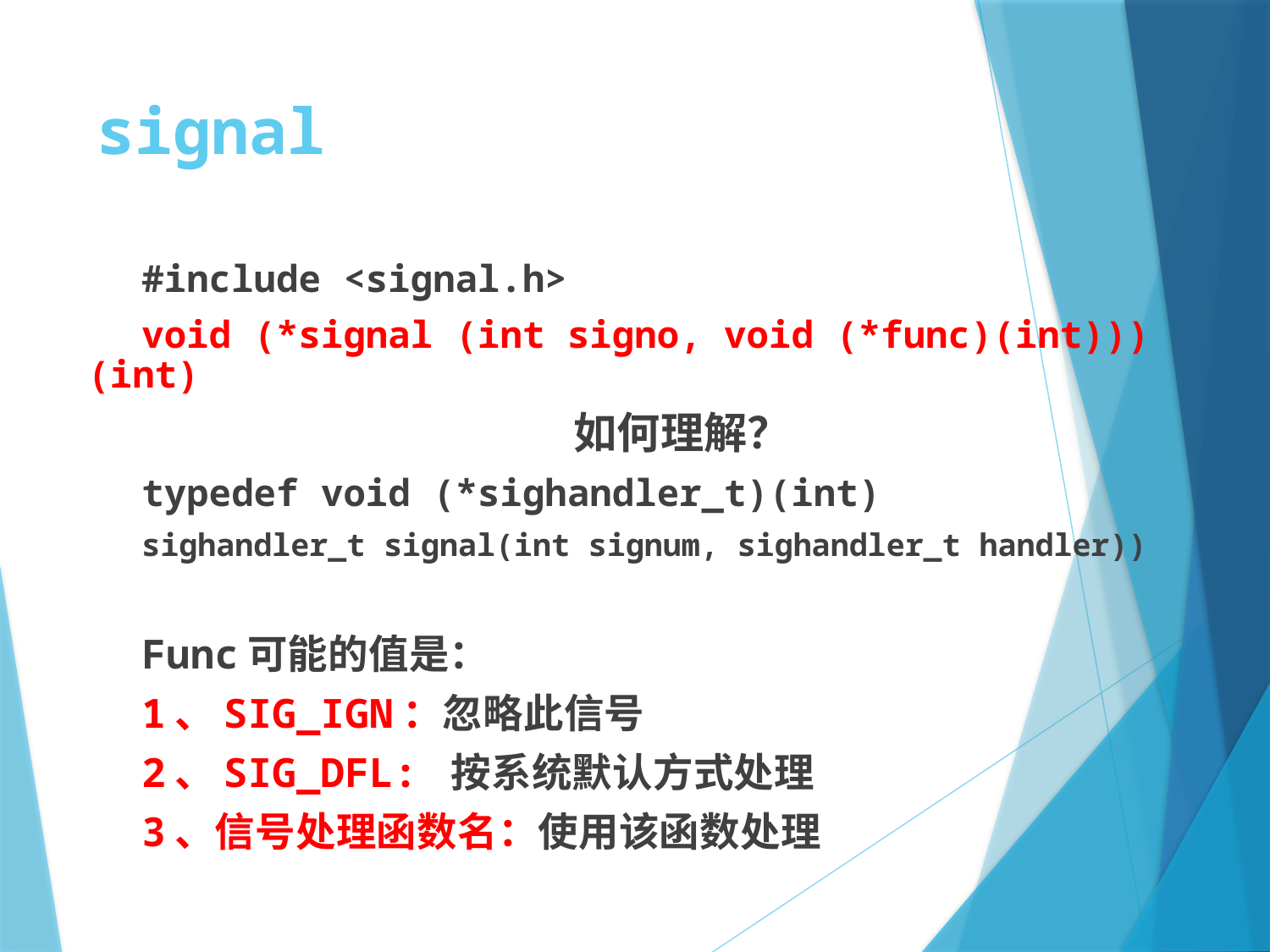

# signal
#include <signal.h>
void (*signal (int signo, void (*func)(int)))(int)
如何理解？
typedef void (*sighandler_t)(int)
sighandler_t signal(int signum, sighandler_t handler))

Func可能的值是：
1、SIG_IGN：忽略此信号
2、SIG_DFL: 按系统默认方式处理
3、信号处理函数名：使用该函数处理